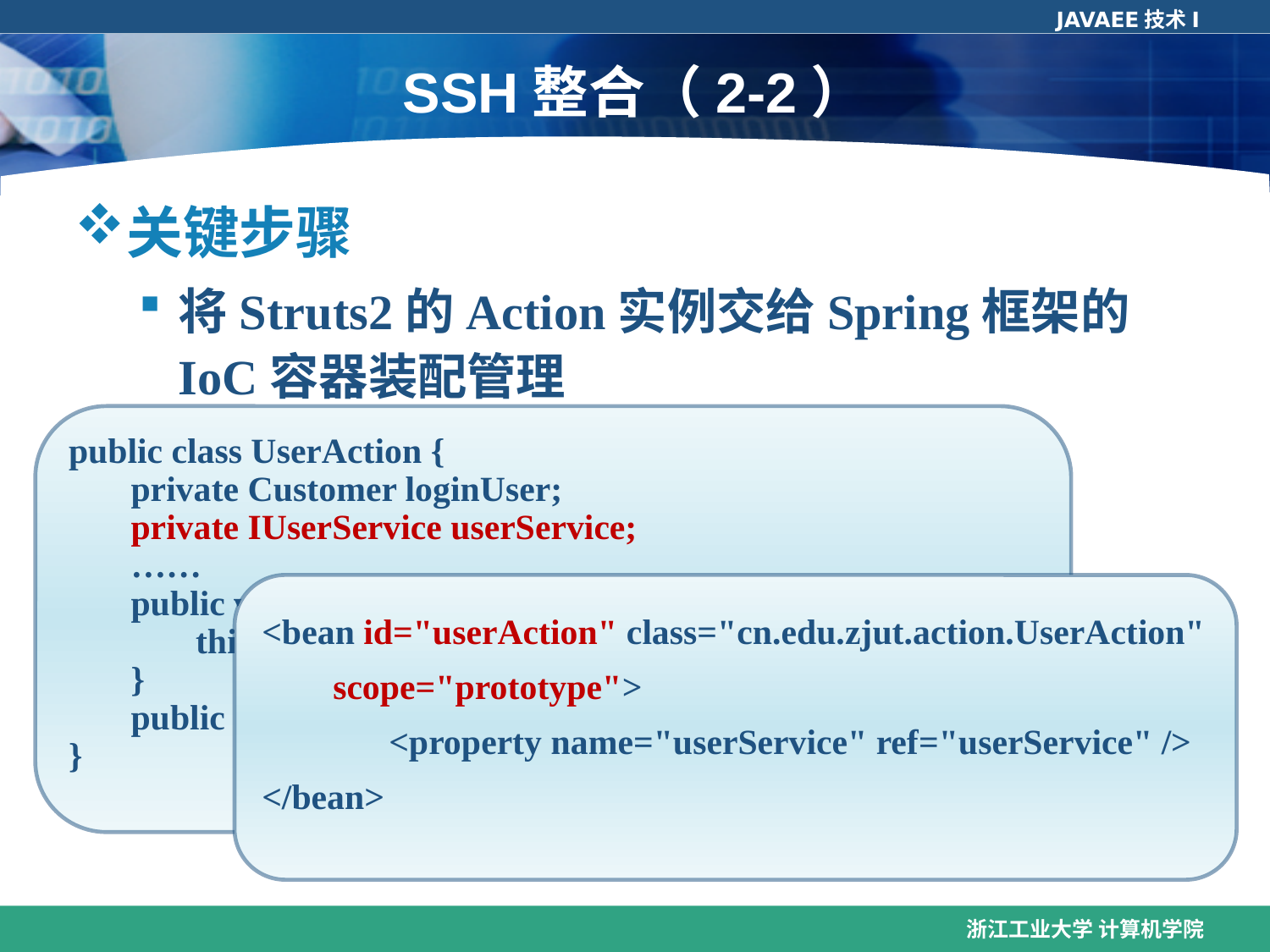

# SSH整合（2-2）
关键步骤
将Struts2的Action实例交给Spring框架的IoC容器装配管理

public class UserAction {
       private Customer loginUser;
       private IUserService userService;
       ……
       public void setUserService(IUserService userService) {
	this.userService = userService;
       }
       public String execute() { ……	}
}
<bean id="userAction" class="cn.edu.zjut.action.UserAction"
        scope="prototype">
	<property name="userService" ref="userService" />
</bean>